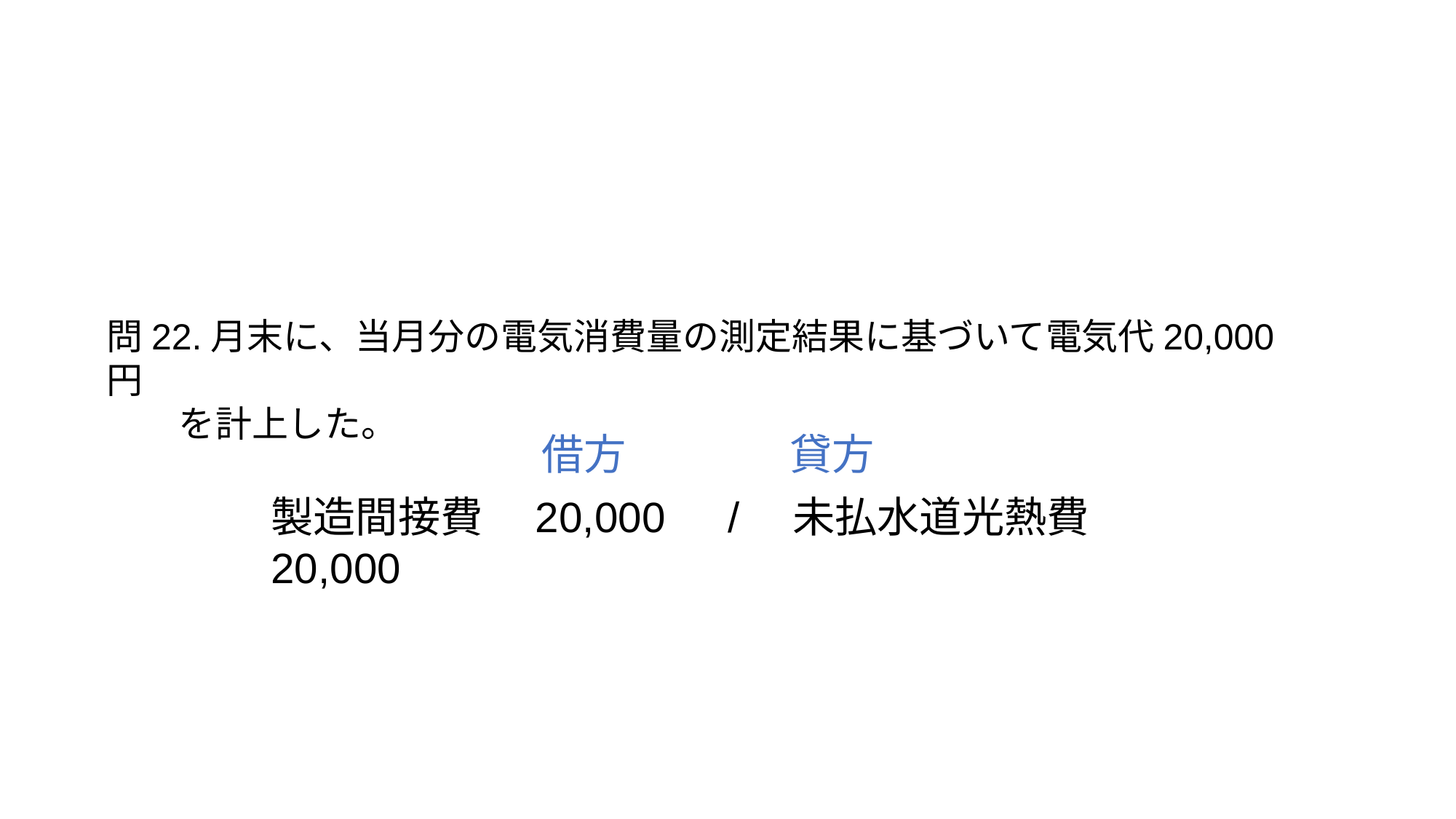

問22.月末に、当月分の電気消費量の測定結果に基づいて電気代20,000円
　　を計上した。
借方
貸方
製造間接費　20,000　/　未払水道光熱費　20,000